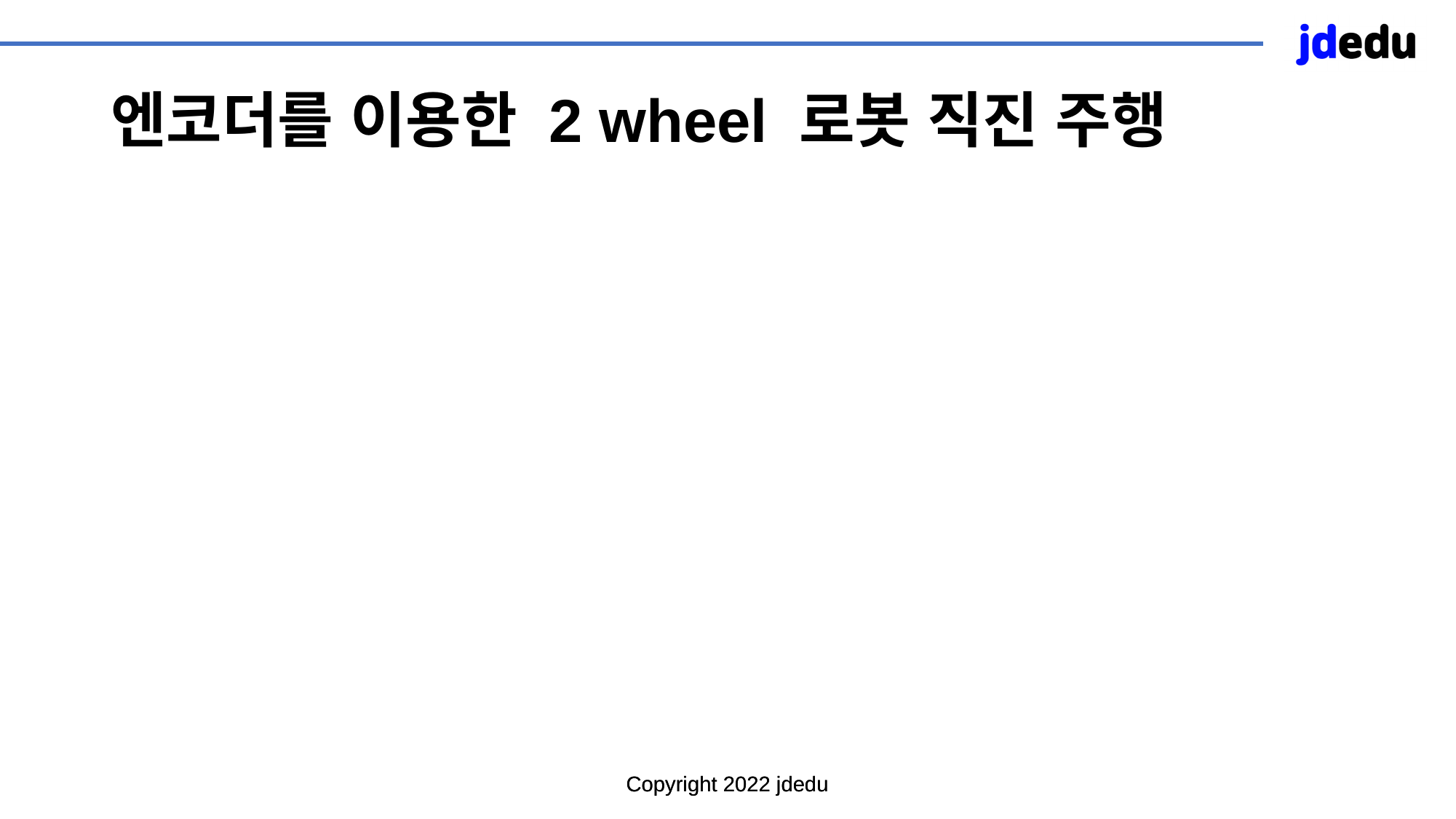

# 엔코더를 이용한 2 wheel 로봇 직진 주행